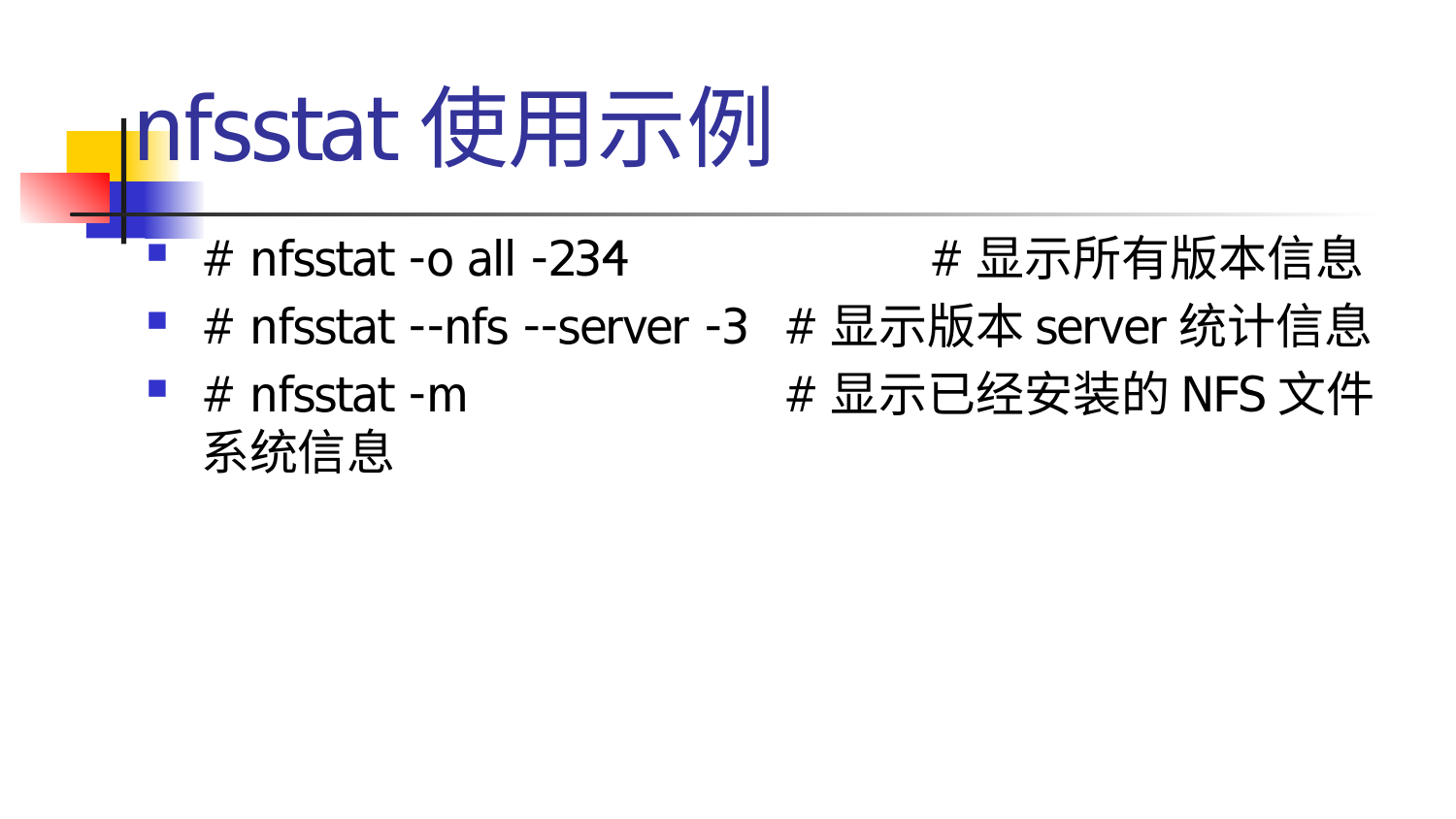

# nfsstat使用示例
# nfsstat -o all -234 		#显示所有版本信息
# nfsstat --nfs --server -3 	#显示版本server统计信息
# nfsstat -m 			#显示已经安装的NFS文件系统信息